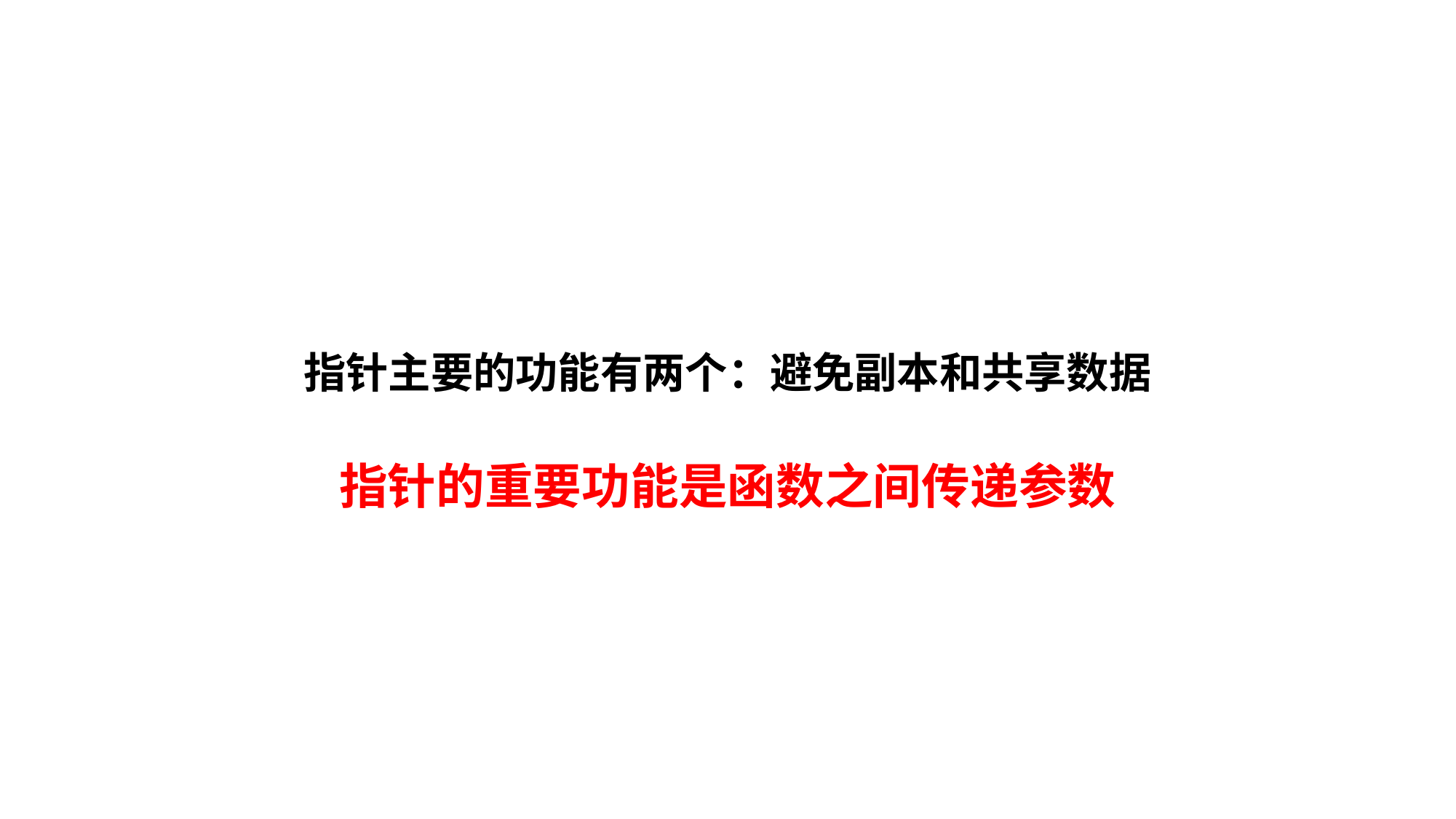

指针主要的功能有两个：避免副本和共享数据
指针的重要功能是函数之间传递参数